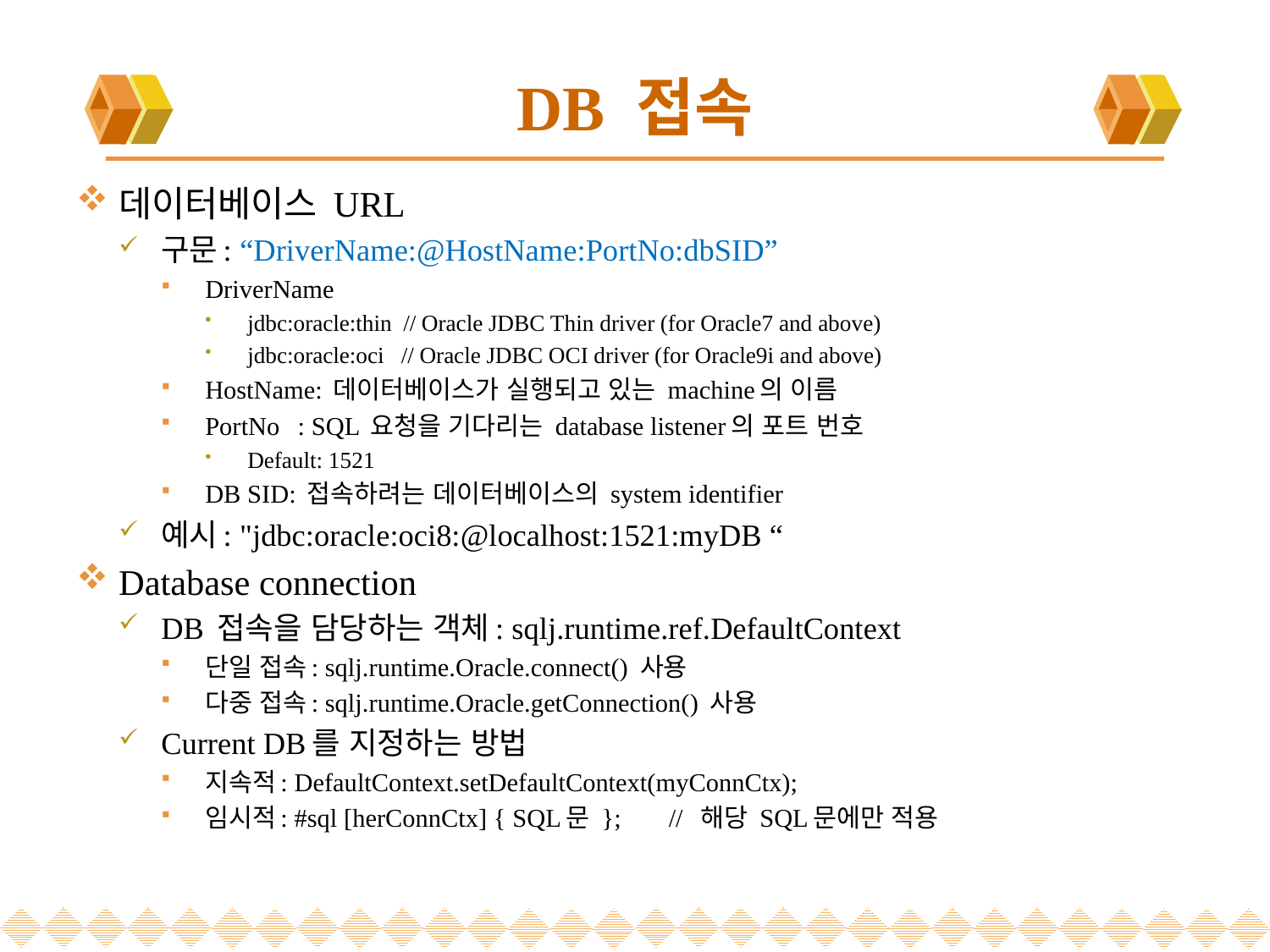

# DB 접속
데이터베이스 URL
구문: “DriverName:@HostName:PortNo:dbSID”
DriverName
jdbc:oracle:thin  // Oracle JDBC Thin driver (for Oracle7 and above)
jdbc:oracle:oci   // Oracle JDBC OCI driver (for Oracle9i and above)
HostName: 데이터베이스가 실행되고 있는 machine의 이름
PortNo	: SQL 요청을 기다리는 database listener의 포트 번호
Default: 1521
DB SID: 접속하려는 데이터베이스의 system identifier
예시: "jdbc:oracle:oci8:@localhost:1521:myDB “
Database connection
DB 접속을 담당하는 객체: sqlj.runtime.ref.DefaultContext
단일 접속: sqlj.runtime.Oracle.connect() 사용
다중 접속: sqlj.runtime.Oracle.getConnection() 사용
Current DB를 지정하는 방법
지속적: DefaultContext.setDefaultContext(myConnCtx);
임시적: #sql [herConnCtx] { SQL문 };	//  해당 SQL문에만 적용